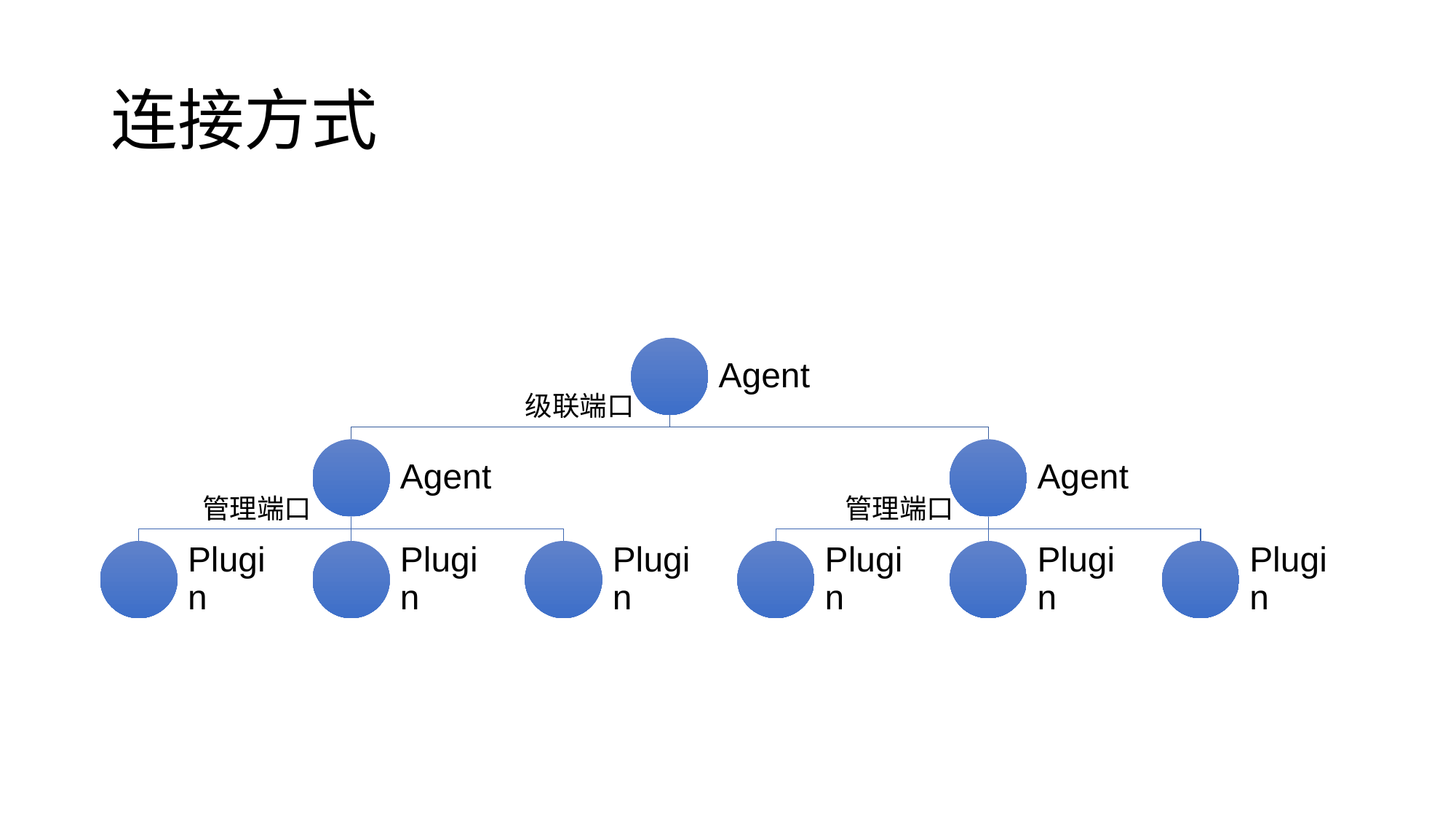

# 连接方式
Agent
Agent
Plugin
Plugin
Plugin
Agent
Plugin
Plugin
Plugin
级联端口
管理端口
管理端口